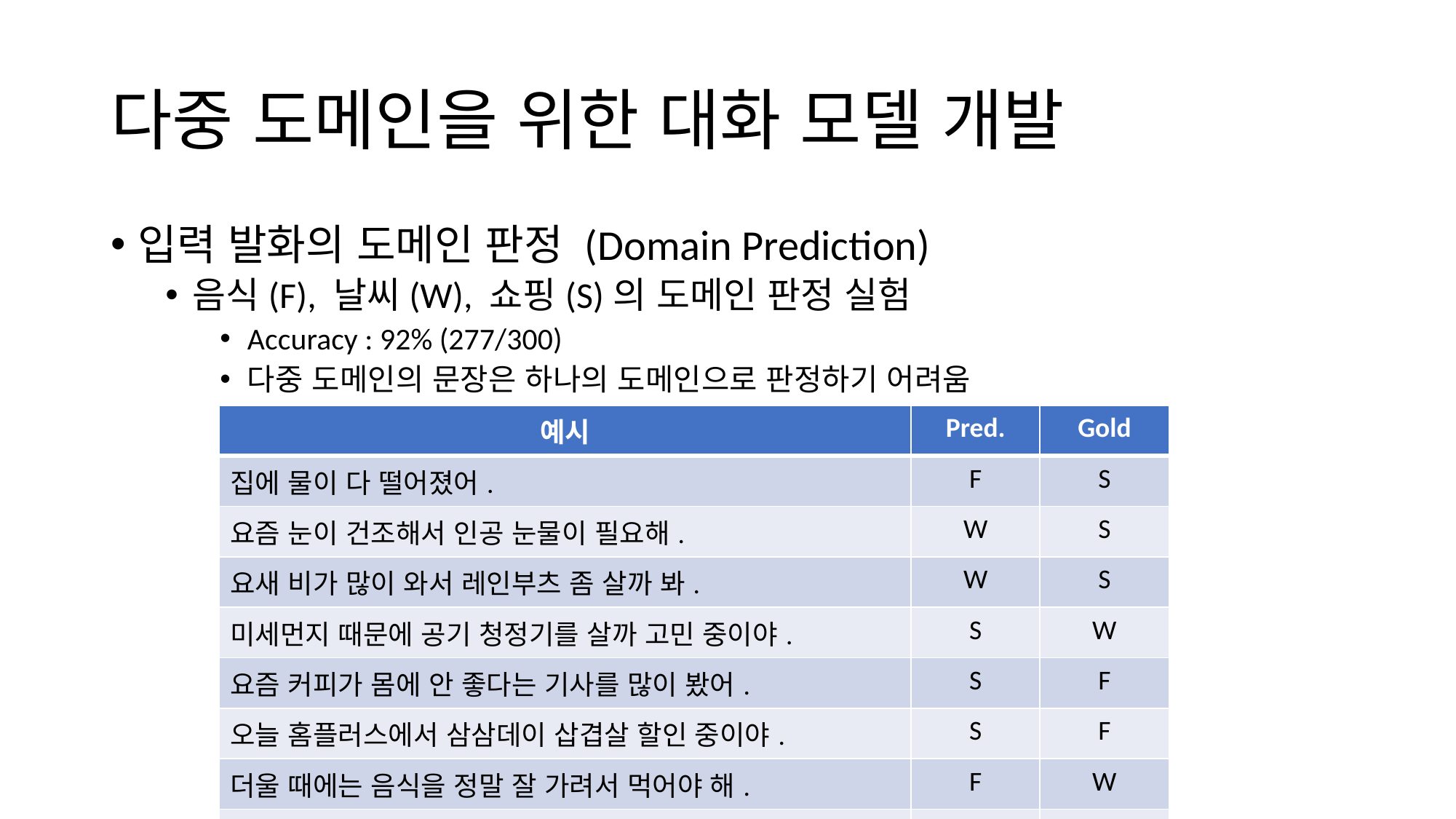

# 다중 도메인을 위한 대화 모델 개발
입력 발화의 도메인 판정 (Domain Prediction)
음식(F), 날씨(W), 쇼핑(S)의 도메인 판정 실험
Accuracy : 92% (277/300)
다중 도메인의 문장은 하나의 도메인으로 판정하기 어려움
| 예시 | Pred. | Gold |
| --- | --- | --- |
| 집에 물이 다 떨어졌어. | F | S |
| 요즘 눈이 건조해서 인공 눈물이 필요해. | W | S |
| 요새 비가 많이 와서 레인부츠 좀 살까 봐. | W | S |
| 미세먼지 때문에 공기 청정기를 살까 고민 중이야. | S | W |
| 요즘 커피가 몸에 안 좋다는 기사를 많이 봤어. | S | F |
| 오늘 홈플러스에서 삼삼데이 삽겹살 할인 중이야. | S | F |
| 더울 때에는 음식을 정말 잘 가려서 먹어야 해. | F | W |
| 옷을 예쁘게 입고선 냄새가 배길까봐 고기를 못 먹겠어. | S | F |